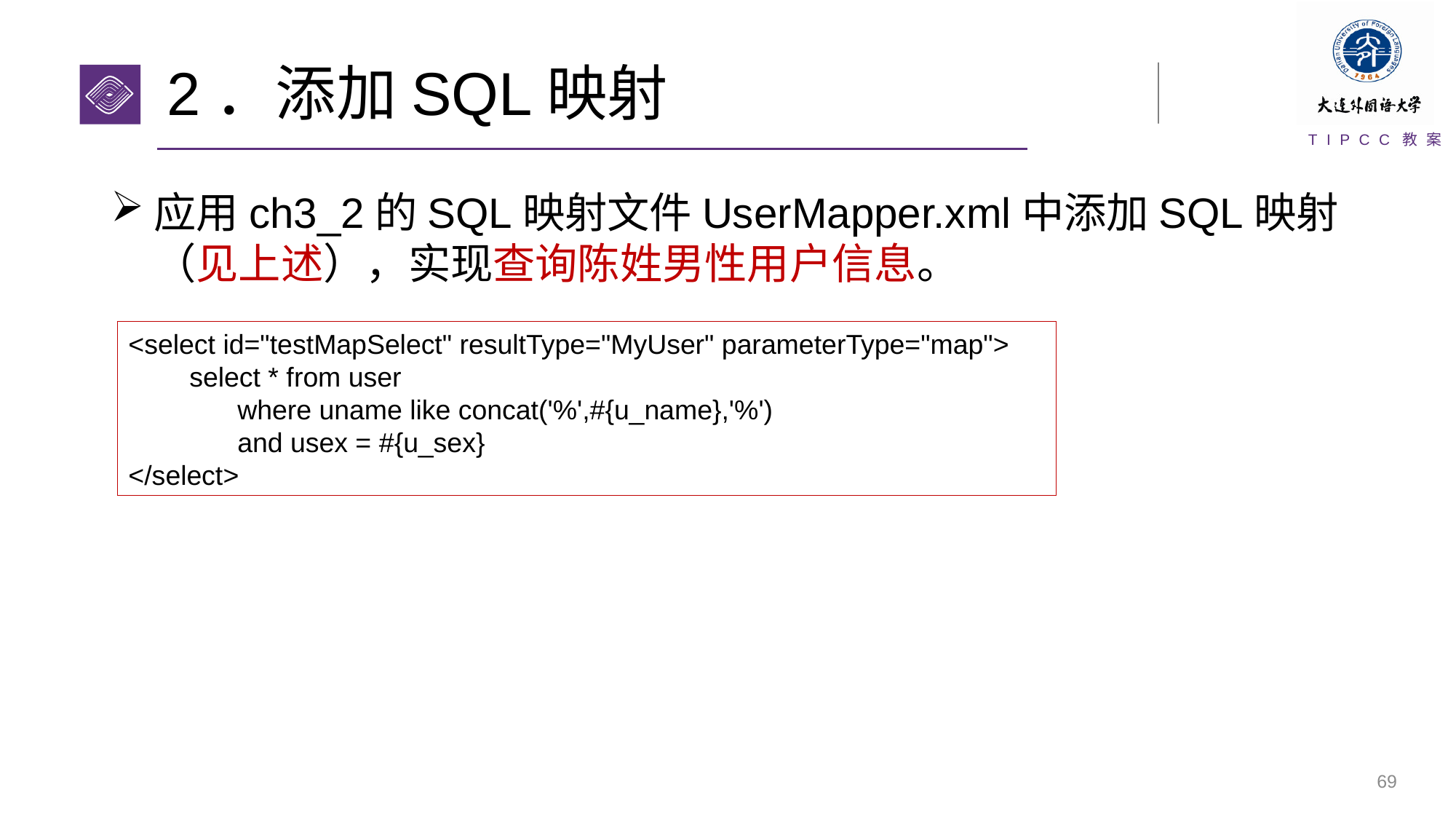

# 2．添加SQL映射
应用ch3_2的SQL映射文件UserMapper.xml中添加SQL映射（见上述），实现查询陈姓男性用户信息。
<select id="testMapSelect" resultType="MyUser" parameterType="map">
        select * from user
	where uname like concat('%',#{u_name},'%')
	and usex = #{u_sex}
</select>
69